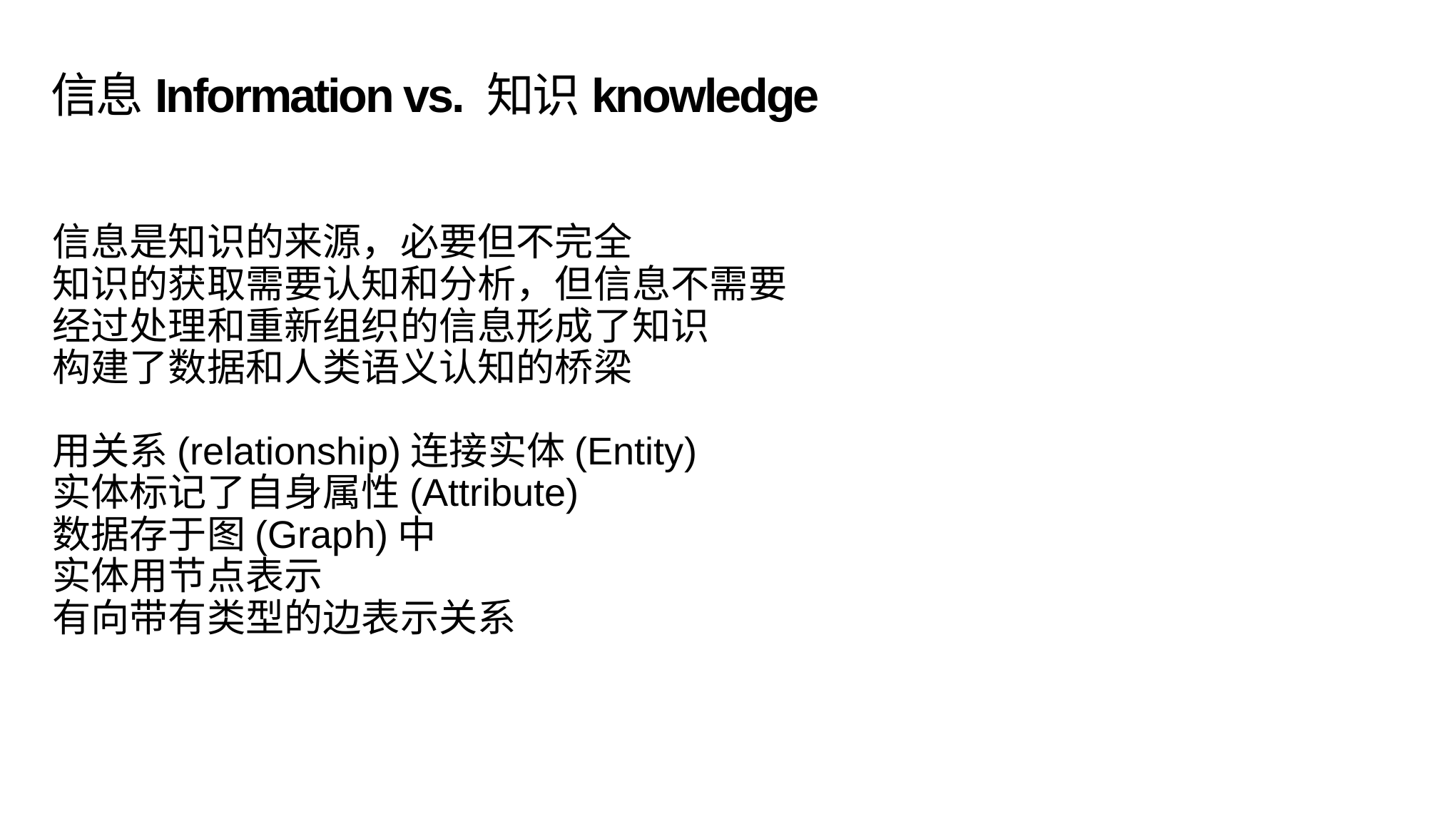

# 信息Information vs. 知识knowledge
信息是知识的来源，必要但不完全
知识的获取需要认知和分析，但信息不需要
经过处理和重新组织的信息形成了知识
构建了数据和人类语义认知的桥梁

用关系(relationship)连接实体(Entity)
实体标记了自身属性(Attribute)
数据存于图(Graph)中
实体用节点表示
有向带有类型的边表示关系